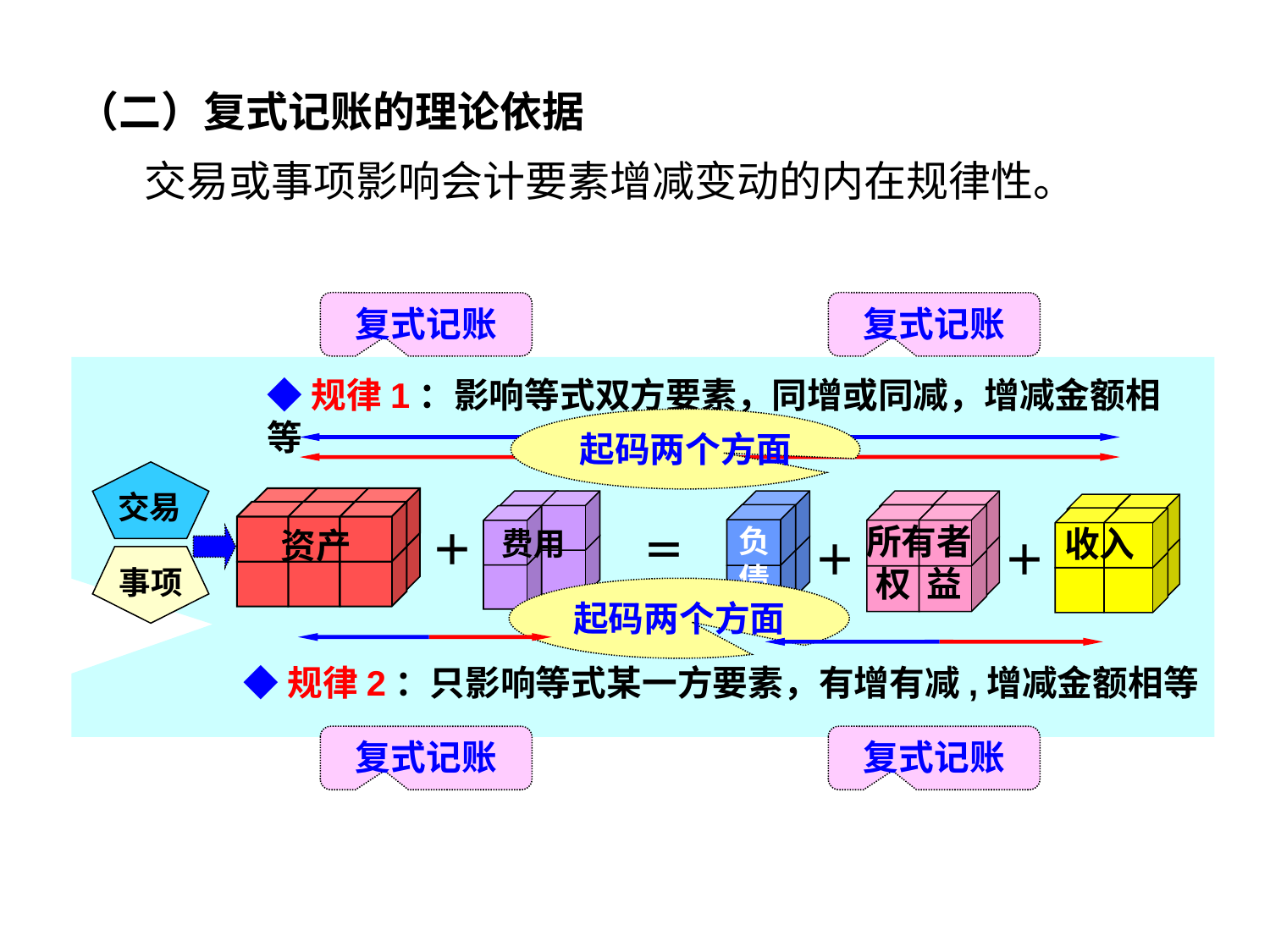

（二）复式记账的理论依据
     交易或事项影响会计要素增减变动的内在规律性。
复式记账
复式记账

◆规律1：影响等式双方要素，同增或同减，增减金额相等
起码两个方面

交易

事项

资产

费用

负债

所有者
权  益

收入
＋
＝
＋
＋

起码两个方面

  ◆规律2：只影响等式某一方要素，有增有减,增减金额相等
复式记账
复式记账

20